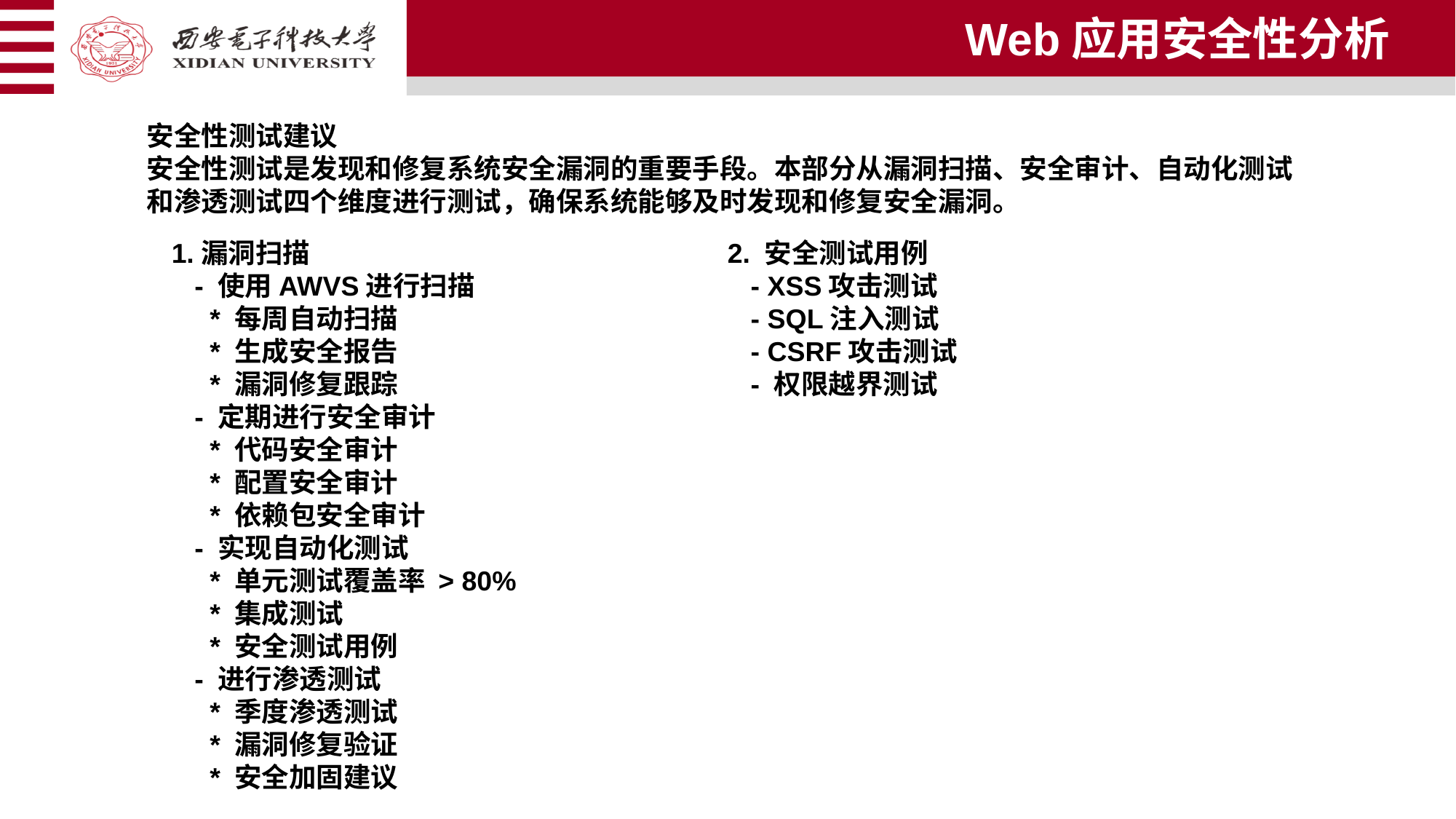

Web应用安全性分析

安全性测试建议
安全性测试是发现和修复系统安全漏洞的重要手段。本部分从漏洞扫描、安全审计、自动化测试和渗透测试四个维度进行测试，确保系统能够及时发现和修复安全漏洞。

1.漏洞扫描
   - 使用AWVS进行扫描
     * 每周自动扫描
     * 生成安全报告
     * 漏洞修复跟踪
   - 定期进行安全审计
     * 代码安全审计
     * 配置安全审计
     * 依赖包安全审计
   - 实现自动化测试
     * 单元测试覆盖率 > 80%
     * 集成测试
     * 安全测试用例
   - 进行渗透测试
     * 季度渗透测试
     * 漏洞修复验证
     * 安全加固建议
2. 安全测试用例
   - XSS攻击测试
   - SQL注入测试
   - CSRF攻击测试
   - 权限越界测试